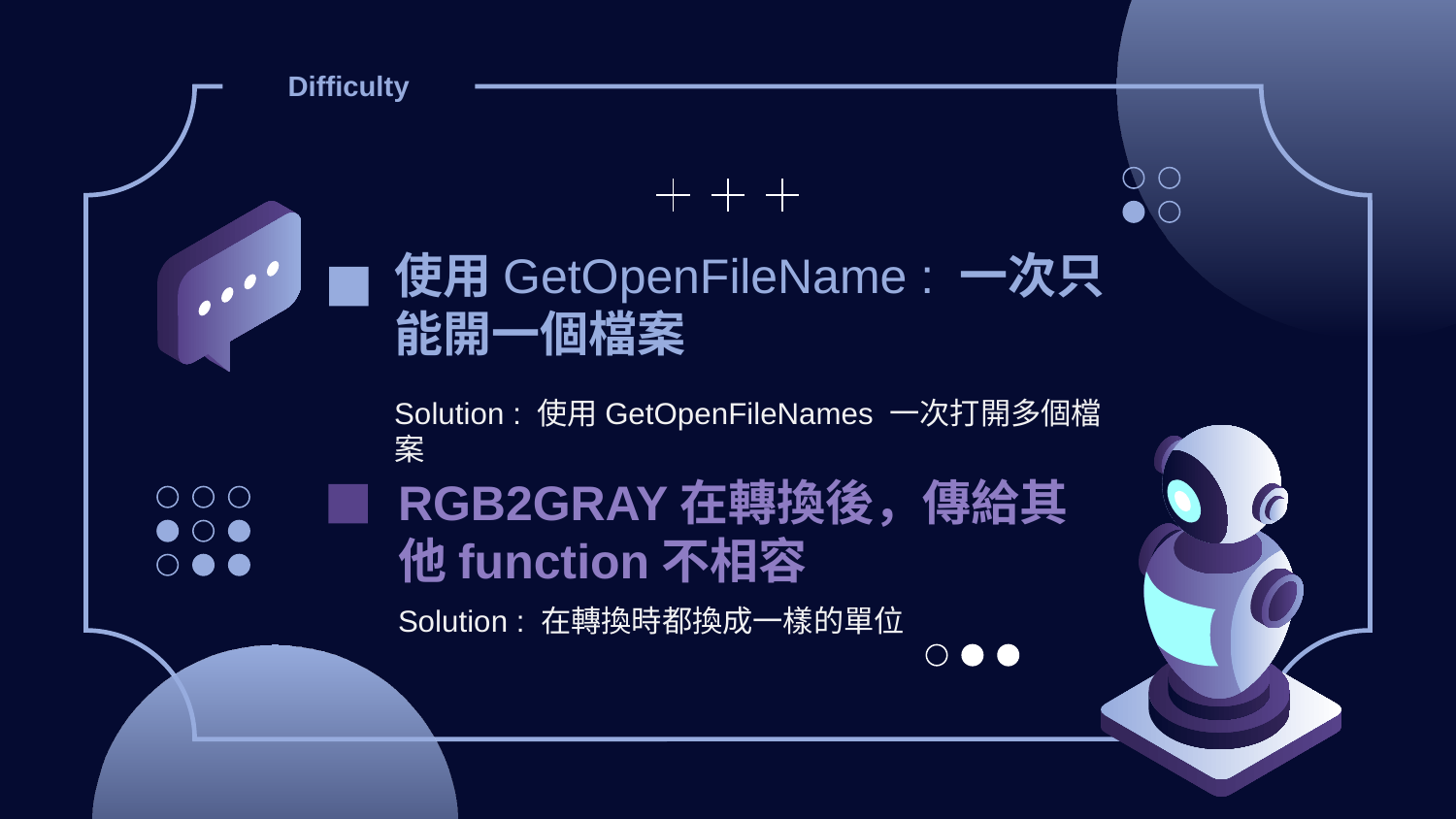

Difficulty

使用GetOpenFileName : 一次只能開一個檔案

Solution : 使用GetOpenFileNames 一次打開多個檔案

RGB2GRAY在轉換後，傳給其他function不相容

Solution : 在轉換時都換成一樣的單位